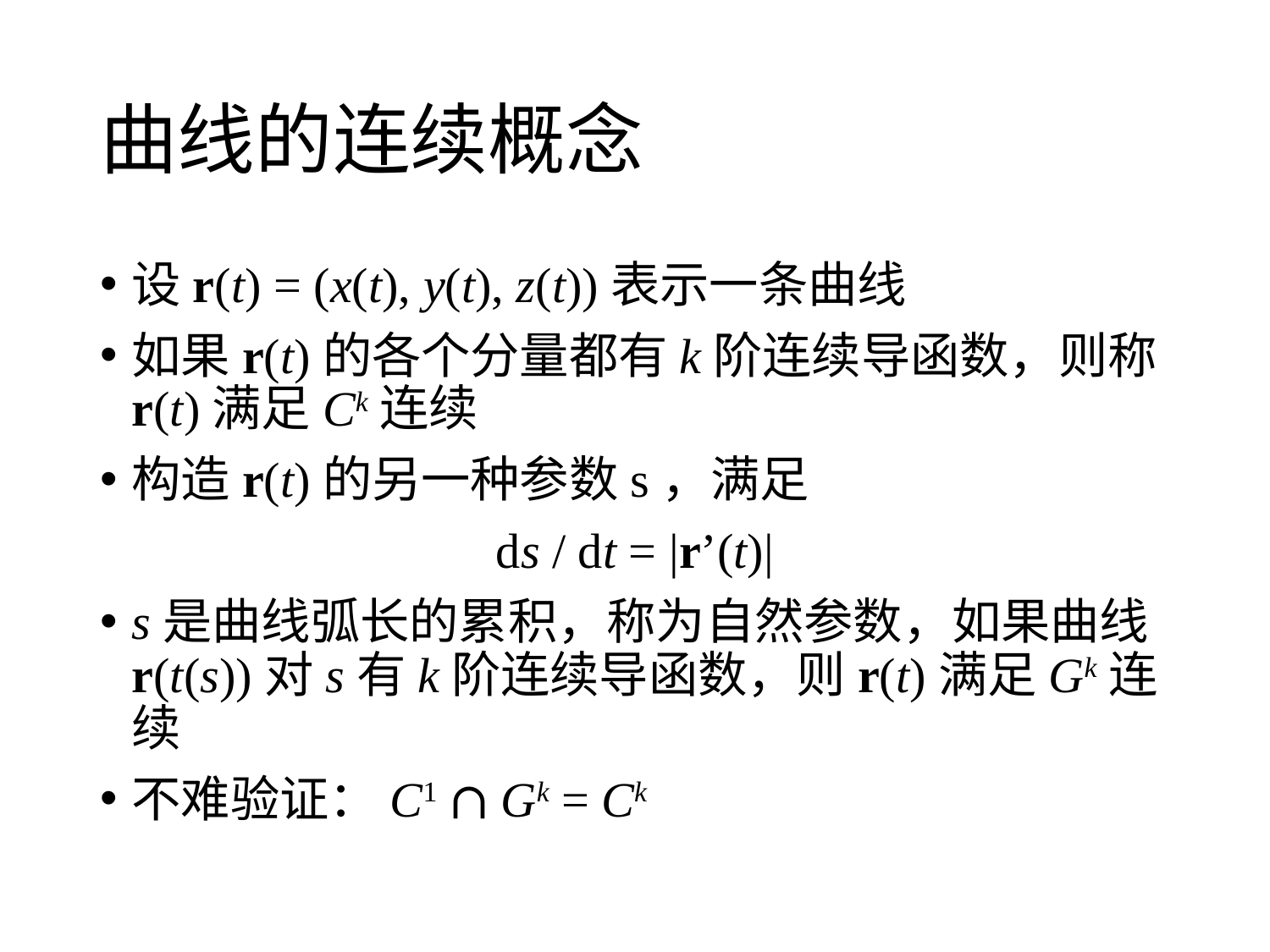

# 曲线的连续概念
设r(t) = (x(t), y(t), z(t))表示一条曲线
如果r(t)的各个分量都有k阶连续导函数，则称r(t)满足Ck连续
构造r(t)的另一种参数s，满足
ds / dt = |r’(t)|
s是曲线弧长的累积，称为自然参数，如果曲线r(t(s))对s有k阶连续导函数，则r(t)满足Gk连续
不难验证：C1 ∩ Gk = Ck